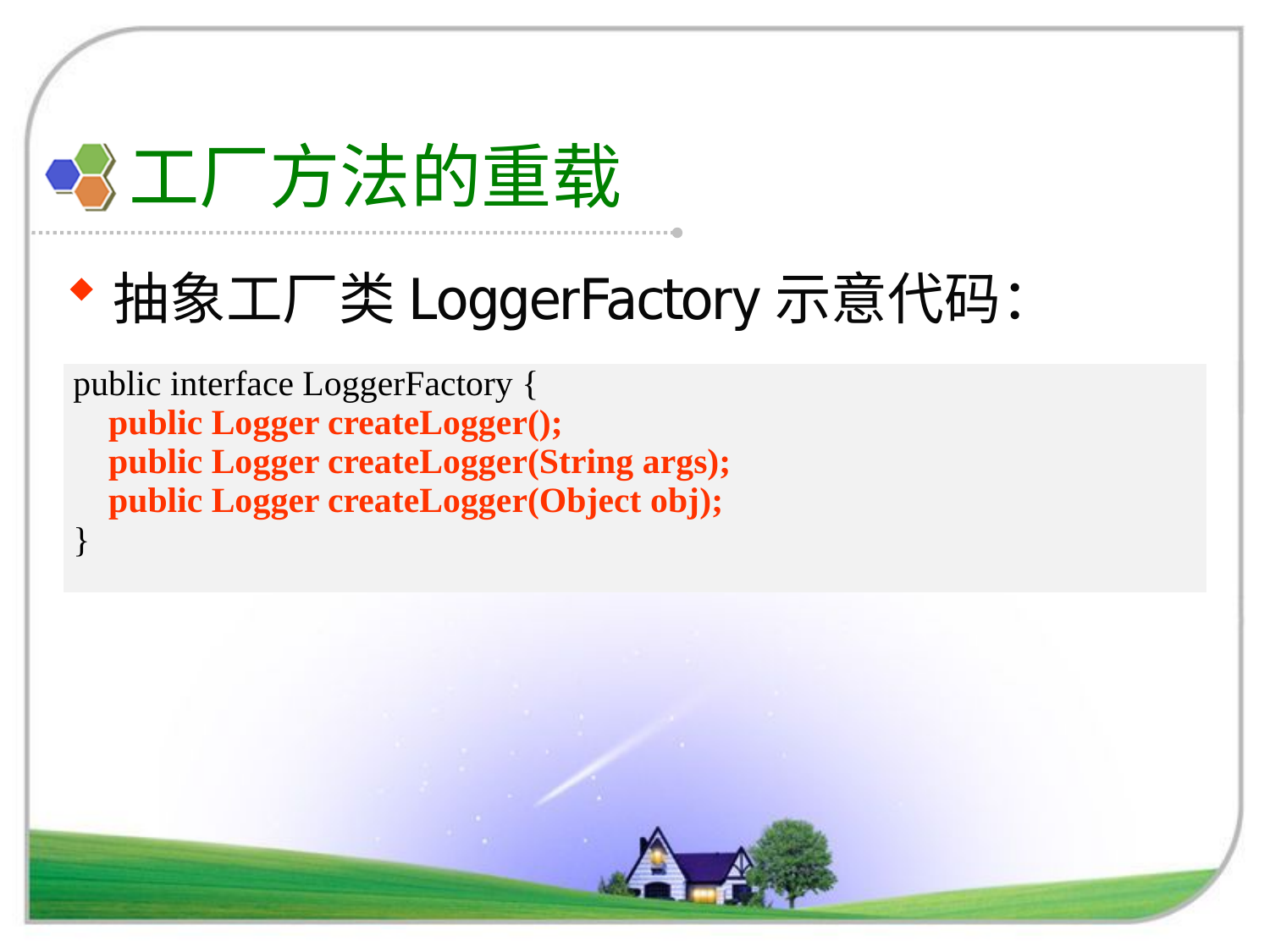

# 工厂方法的重载
抽象工厂类LoggerFactory示意代码：
| public interface LoggerFactory { public Logger createLogger(); public Logger createLogger(String args); public Logger createLogger(Object obj); } |
| --- |